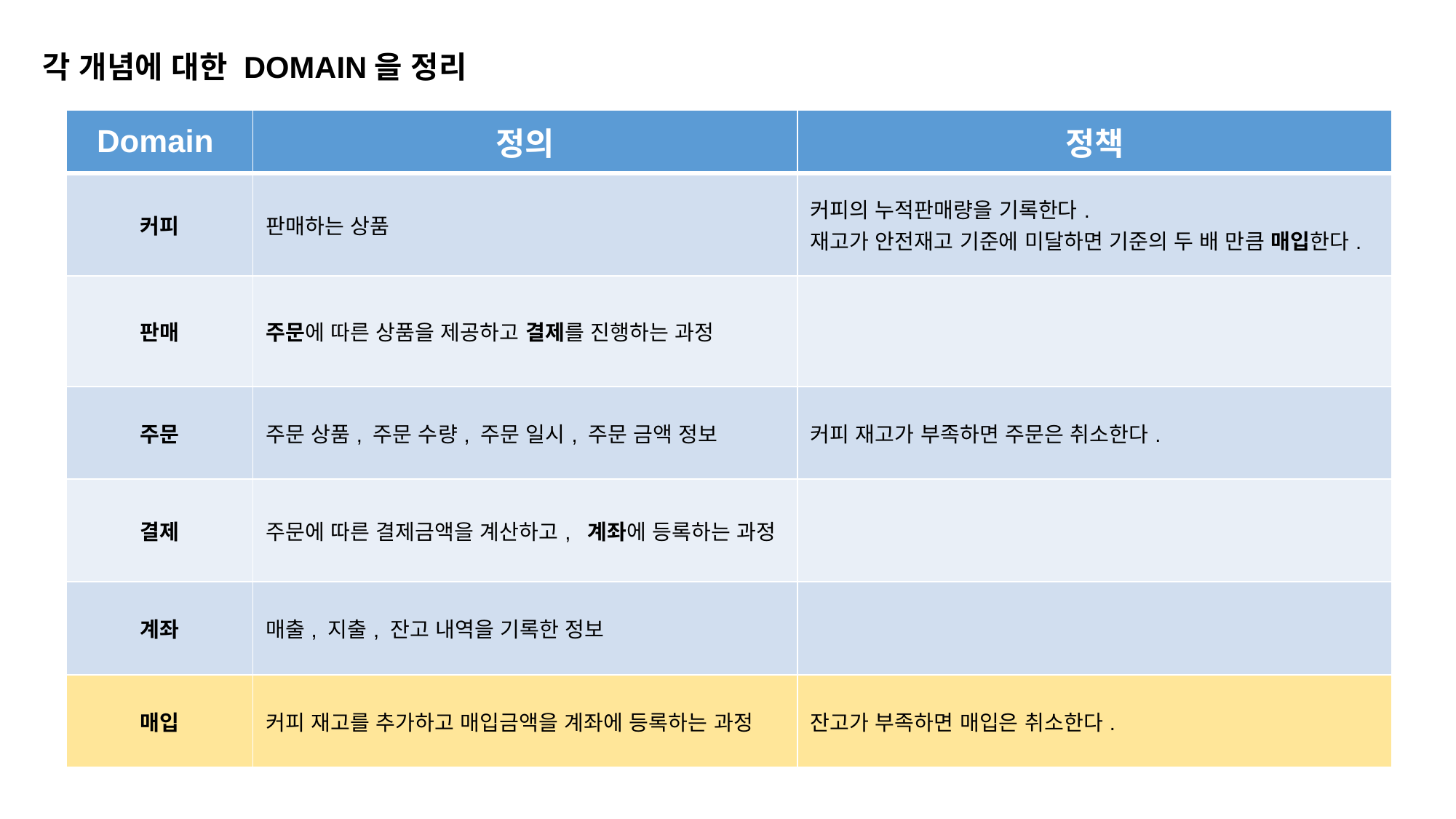

각 개념에 대한 DOMAIN을 정리
| Domain | 정의 | 정책 |
| --- | --- | --- |
| 커피 | 판매하는 상품 | 커피의 누적판매량을 기록한다. 재고가 안전재고 기준에 미달하면 기준의 두 배 만큼 매입한다. |
| 판매 | 주문에 따른 상품을 제공하고 결제를 진행하는 과정 |  |
| 주문 | 주문 상품, 주문 수량, 주문 일시, 주문 금액 정보 | 커피 재고가 부족하면 주문은 취소한다. |
| 결제 | 주문에 따른 결제금액을 계산하고, 계좌에 등록하는 과정 |  |
| 계좌 | 매출, 지출, 잔고 내역을 기록한 정보 |  |
| 매입 | 커피 재고를 추가하고 매입금액을 계좌에 등록하는 과정 | 잔고가 부족하면 매입은 취소한다. |